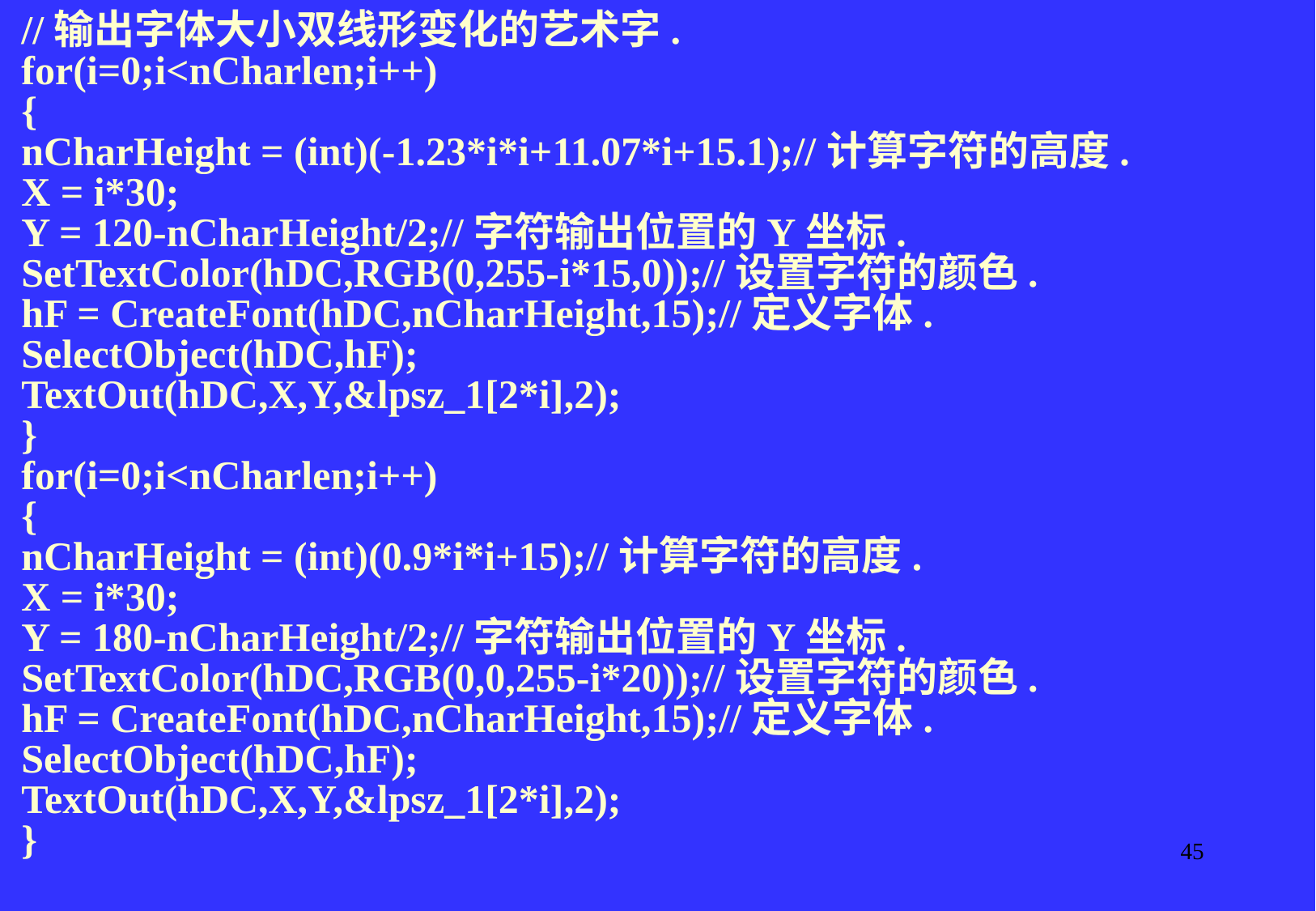

//输出字体大小双线形变化的艺术字.
for(i=0;i<nCharlen;i++)
{
nCharHeight = (int)(-1.23*i*i+11.07*i+15.1);//计算字符的高度.
X = i*30;
Y = 120-nCharHeight/2;//字符输出位置的Y坐标.
SetTextColor(hDC,RGB(0,255-i*15,0));//设置字符的颜色.
hF = CreateFont(hDC,nCharHeight,15);//定义字体.
SelectObject(hDC,hF);
TextOut(hDC,X,Y,&lpsz_1[2*i],2);
}
for(i=0;i<nCharlen;i++)
{
nCharHeight = (int)(0.9*i*i+15);//计算字符的高度.
X = i*30;
Y = 180-nCharHeight/2;//字符输出位置的Y坐标.
SetTextColor(hDC,RGB(0,0,255-i*20));//设置字符的颜色.
hF = CreateFont(hDC,nCharHeight,15);//定义字体.
SelectObject(hDC,hF);
TextOut(hDC,X,Y,&lpsz_1[2*i],2);
}
45